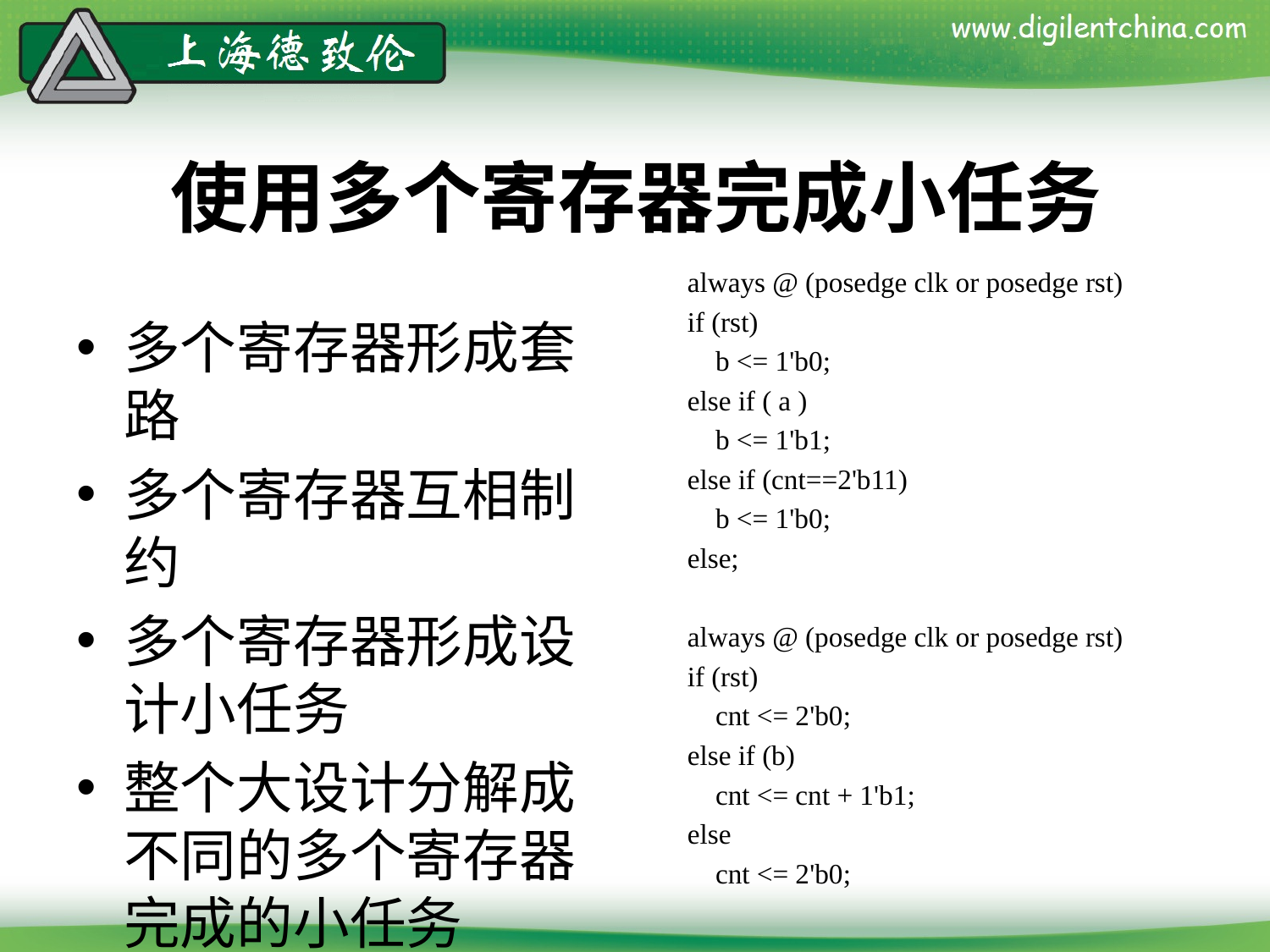

# 使用多个寄存器完成小任务
always @ (posedge clk or posedge rst)
if (rst)
    b <= 1'b0;
else if ( a )
    b <= 1'b1;
else if (cnt==2'b11)
    b <= 1'b0;
else;

always @ (posedge clk or posedge rst)
if (rst)
    cnt <= 2'b0;
else if (b)
    cnt <= cnt + 1'b1;
else
    cnt <= 2'b0;

多个寄存器形成套路
多个寄存器互相制约
多个寄存器形成设计小任务
整个大设计分解成不同的多个寄存器完成的小任务